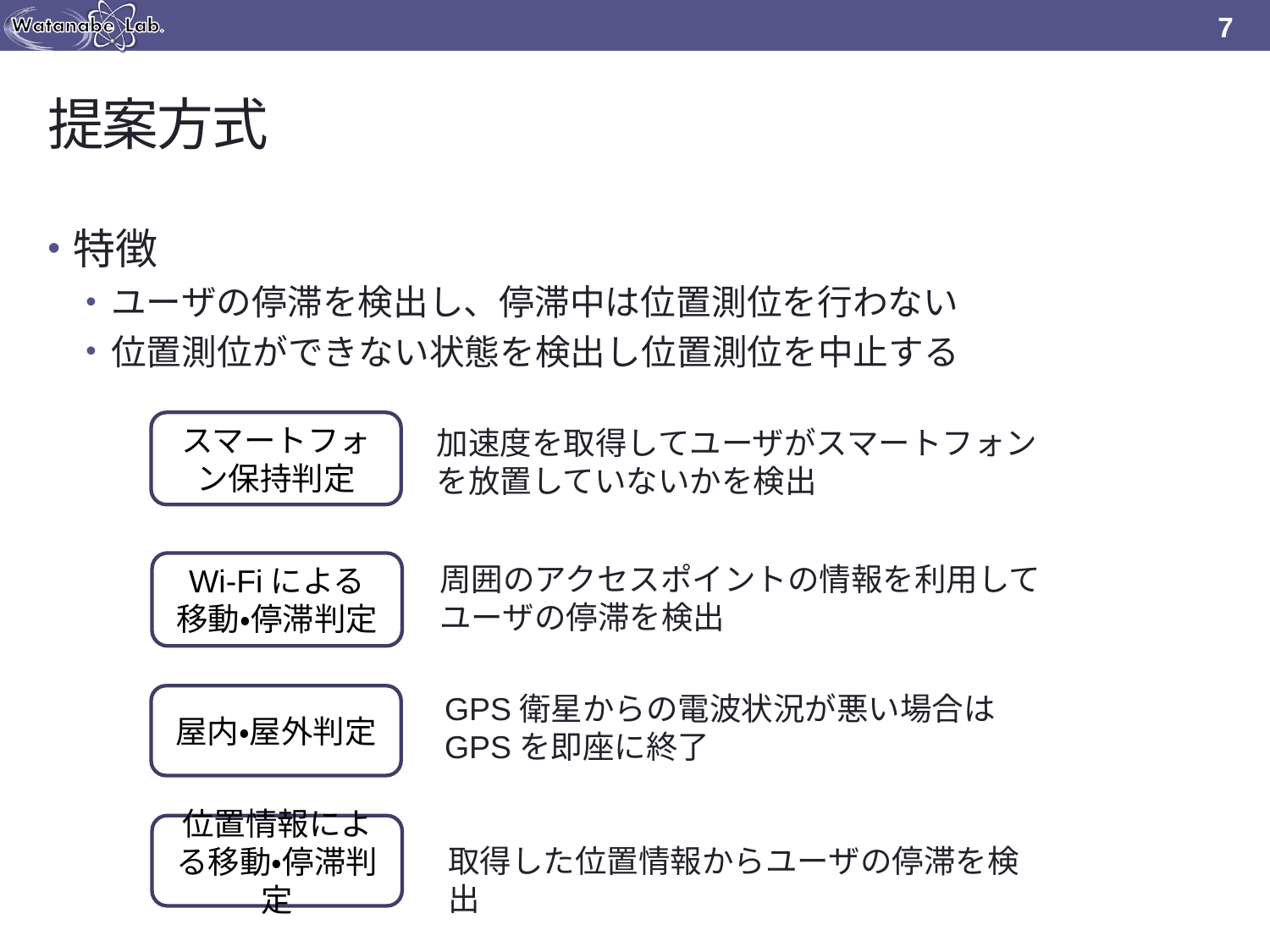

7
# 提案方式
特徴
ユーザの停滞を検出し、停滞中は位置測位を行わない
位置測位ができない状態を検出し位置測位を中止する

スマートフォン保持判定
加速度を取得してユーザがスマートフォンを放置していないかを検出
Wi-Fiによる
移動・停滞判定
周囲のアクセスポイントの情報を利用してユーザの停滞を検出
GPS衛星からの電波状況が悪い場合はGPSを即座に終了
屋内・屋外判定
位置情報による移動・停滞判定
取得した位置情報からユーザの停滞を検出